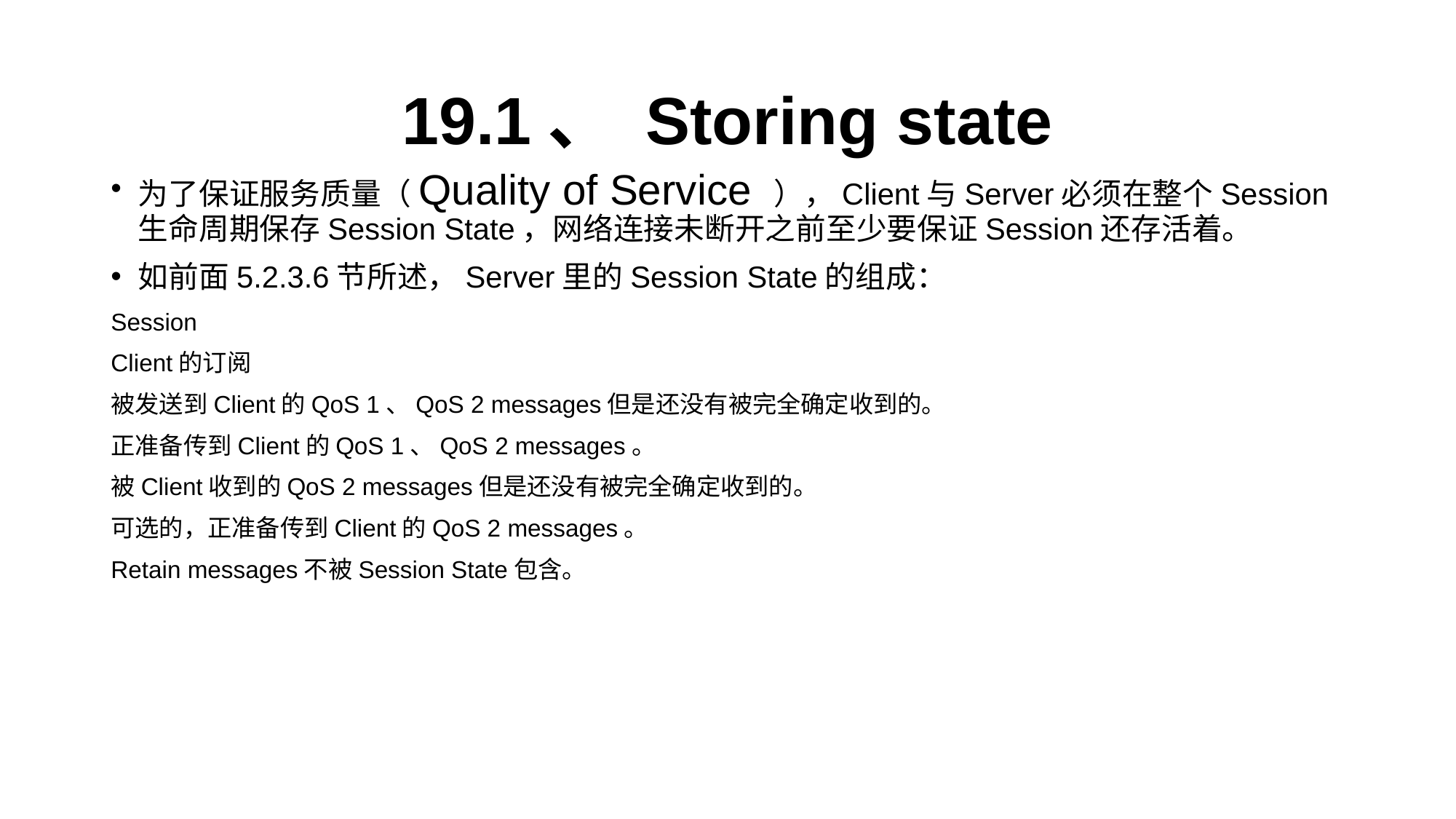

# 19.1、 Storing state
为了保证服务质量（Quality of Service ），Client与Server必须在整个Session生命周期保存Session State，网络连接未断开之前至少要保证Session还存活着。
如前面5.2.3.6节所述，Server里的Session State的组成：
Session
Client的订阅
被发送到Client的QoS 1、QoS 2 messages但是还没有被完全确定收到的。
正准备传到Client的QoS 1、QoS 2 messages。
被Client收到的QoS 2 messages但是还没有被完全确定收到的。
可选的，正准备传到Client的QoS 2 messages。
Retain messages不被Session State包含。